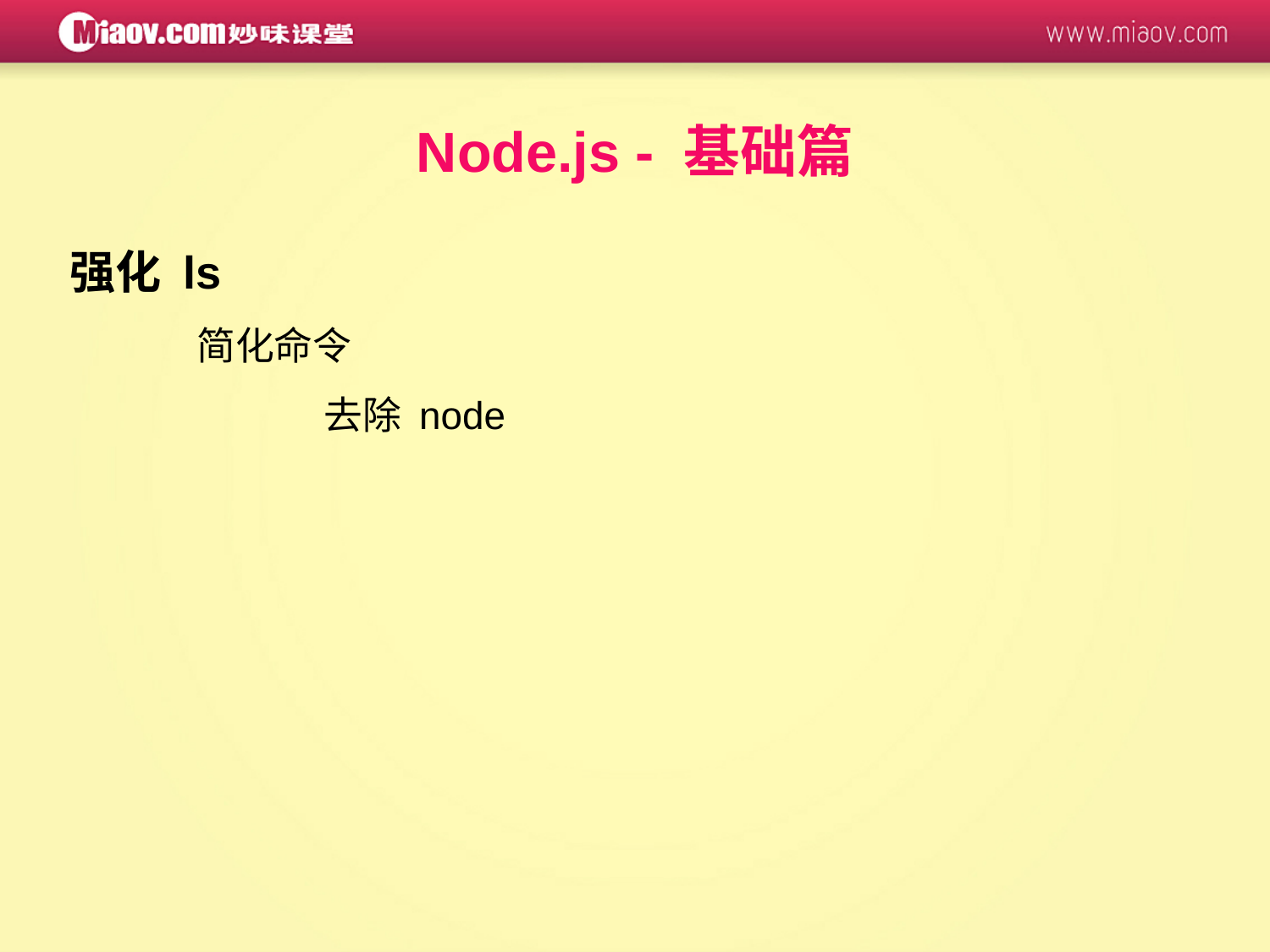

Node.js - 基础篇
强化 ls
	简化命令
		去除 node